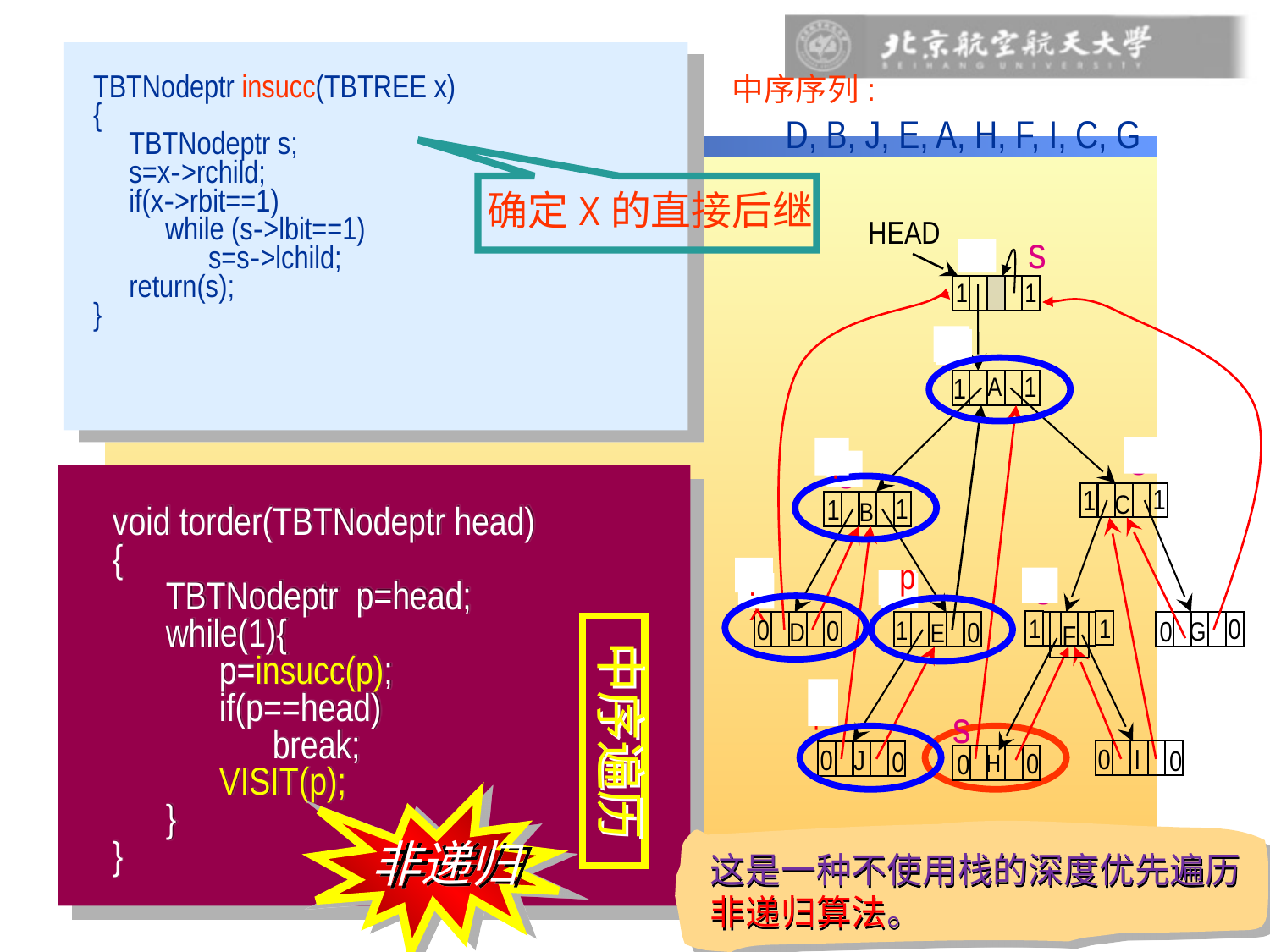

TBTNodeptr insucc(TBTREE x)
{
     TBTNodeptr s;
     s=x->rchild;
     if(x->rbit==1)
          while (s->lbit==1)
                s=s->lchild;
     return(s);
}
中序序列:
      D, B, J, E, A, H, F, I, C, G

确定X的直接后继
HEAD

1
1

1
A
1

1
1
C

1
1
B

0
0
1
1
0
1
0
0
G
D
E

F

I
0
J
0
0
0
0
0

H

s
p

p
s

x

s
p
p

s

p
s

void torder(TBTNodeptr head)
{
      TBTNodeptr  p=head;
      while(1){
            p=insucc(p);
            if(p==head)
                  break;
            VISIT(p);
      }
}

p

x

s

x

中序遍历

非递归

这是一种不使用栈的深度优先遍历非递归算法。